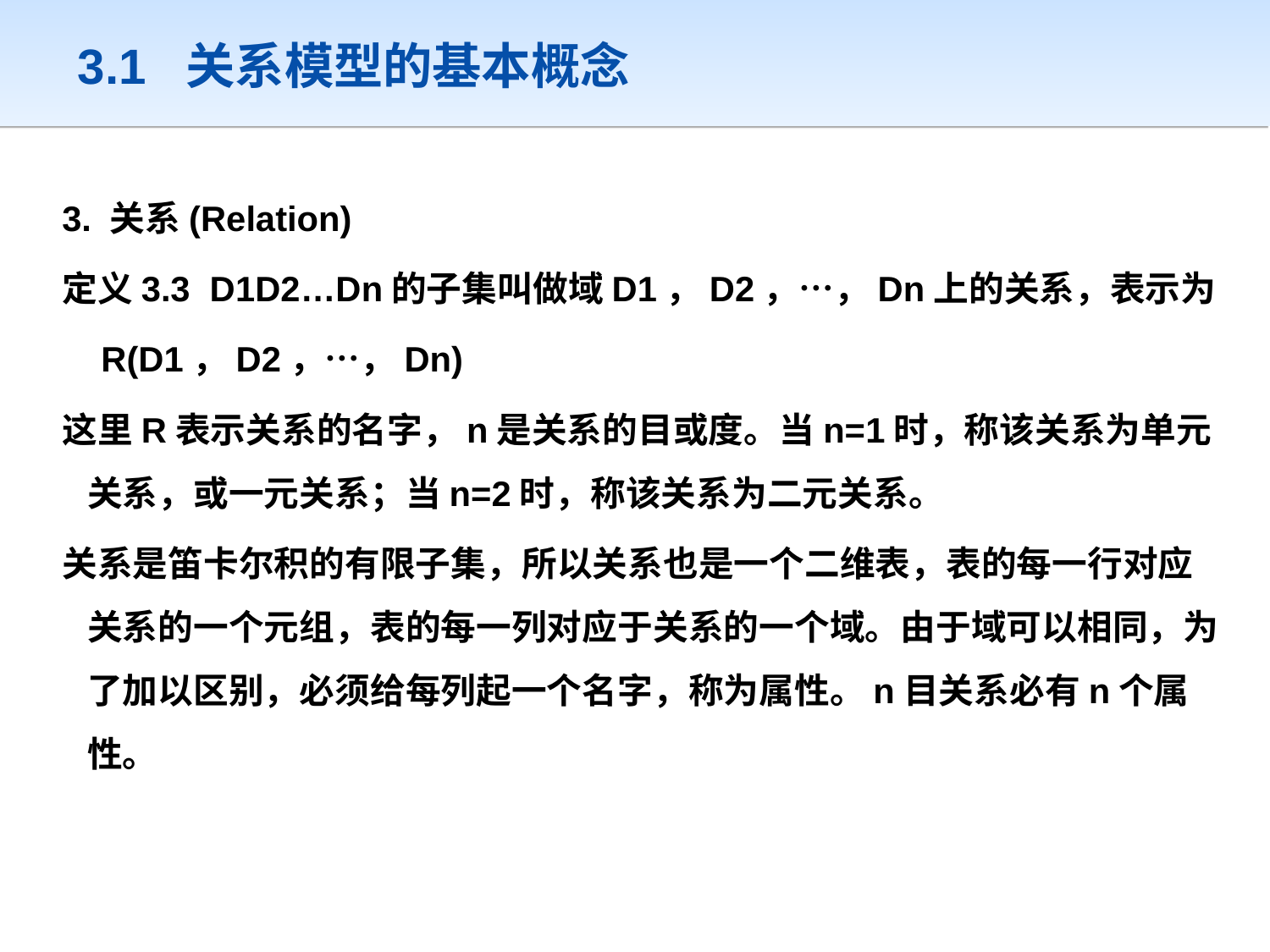

# 3.1  关系模型的基本概念
3. 关系(Relation)
定义3.3  D1D2…Dn的子集叫做域D1，D2，…，Dn上的关系，表示为
    R(D1，D2，…，Dn)
这里R表示关系的名字，n是关系的目或度。当n=1时，称该关系为单元关系，或一元关系；当n=2时，称该关系为二元关系。
关系是笛卡尔积的有限子集，所以关系也是一个二维表，表的每一行对应关系的一个元组，表的每一列对应于关系的一个域。由于域可以相同，为了加以区别，必须给每列起一个名字，称为属性。n目关系必有n个属性。